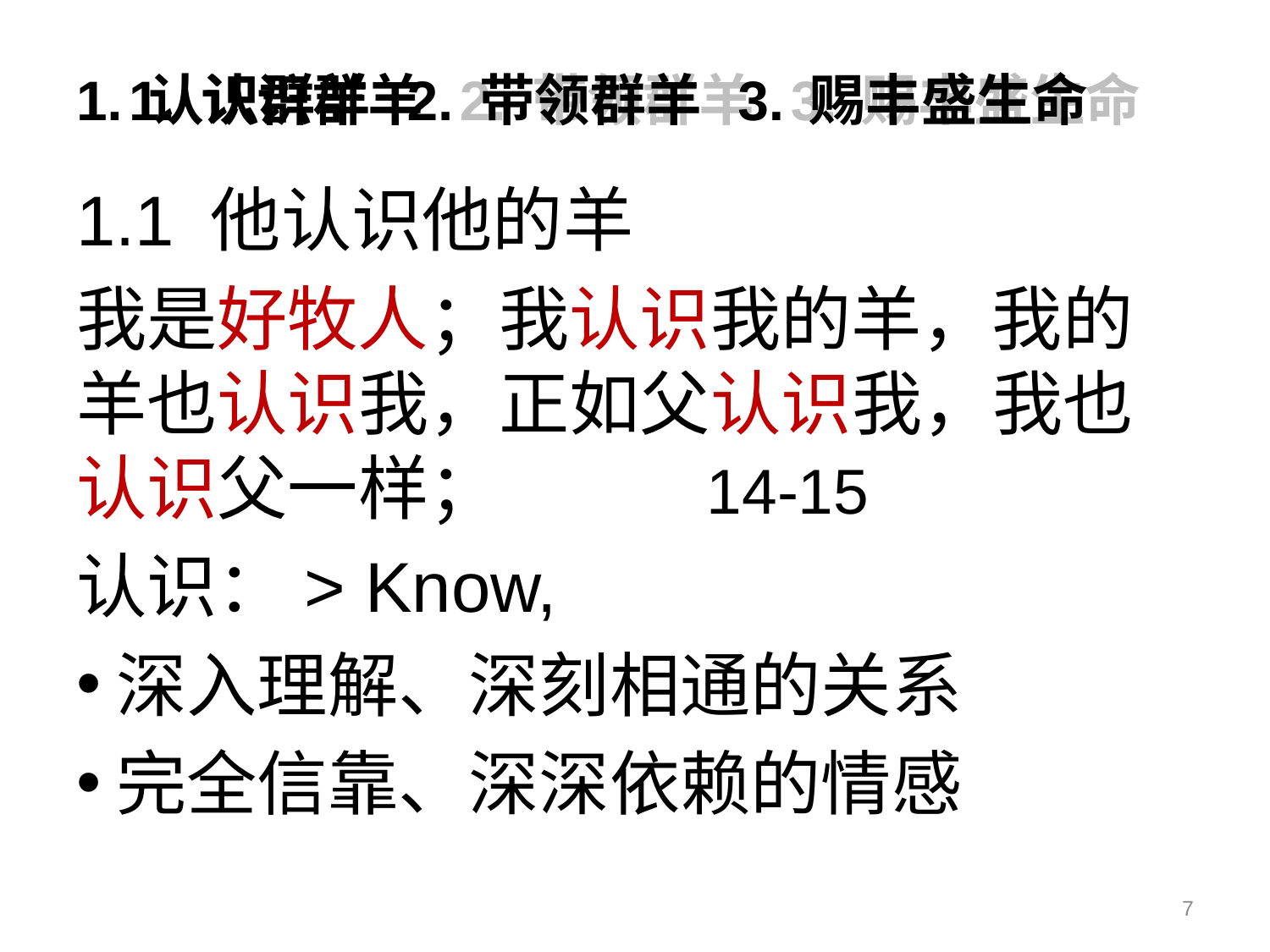

# 1. 认识群羊  2. 带领群羊  3. 赐丰盛生命
1. 认识群羊  2. 带领群羊  3. 赐丰盛生命
1.1 他认识他的羊
我是好牧人；我认识我的羊，我的羊也认识我，正如父认识我，我也认识父一样；            14-15
认识：> Know,
深入理解、深刻相通的关系
完全信靠、深深依赖的情感
7